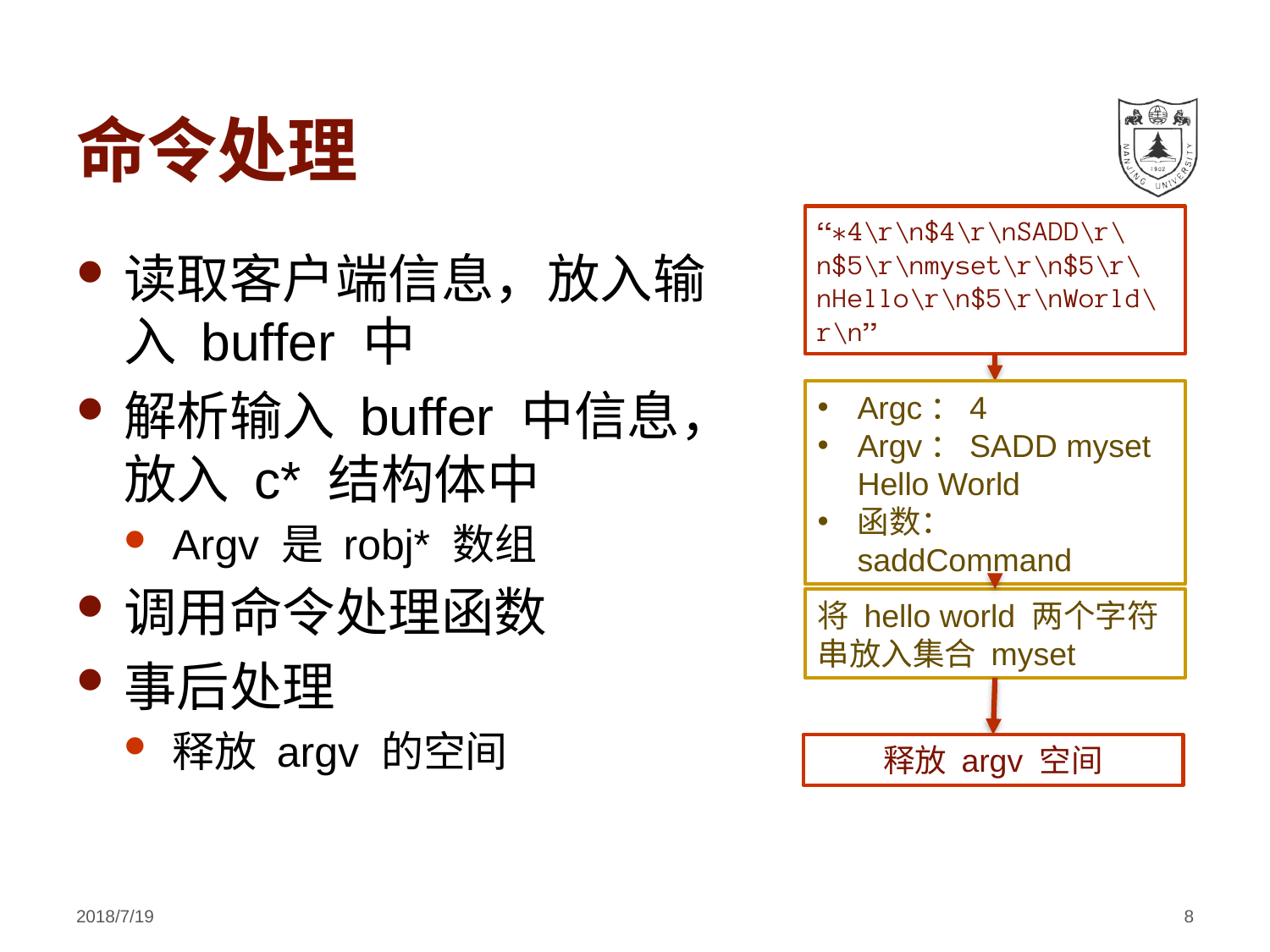

# 命令处理
“*4\r\n$4\r\nSADD\r\n$5\r\nmyset\r\n$5\r\nHello\r\n$5\r\nWorld\r\n”
读取客户端信息，放入输入 buffer 中
解析输入 buffer 中信息，放入 c* 结构体中
Argv 是 robj* 数组
调用命令处理函数
事后处理
释放 argv 的空间
Argc：4
Argv：SADD myset Hello World
函数：saddCommand
将 hello world 两个字符串放入集合 myset
释放 argv 空间
2018/7/19

8